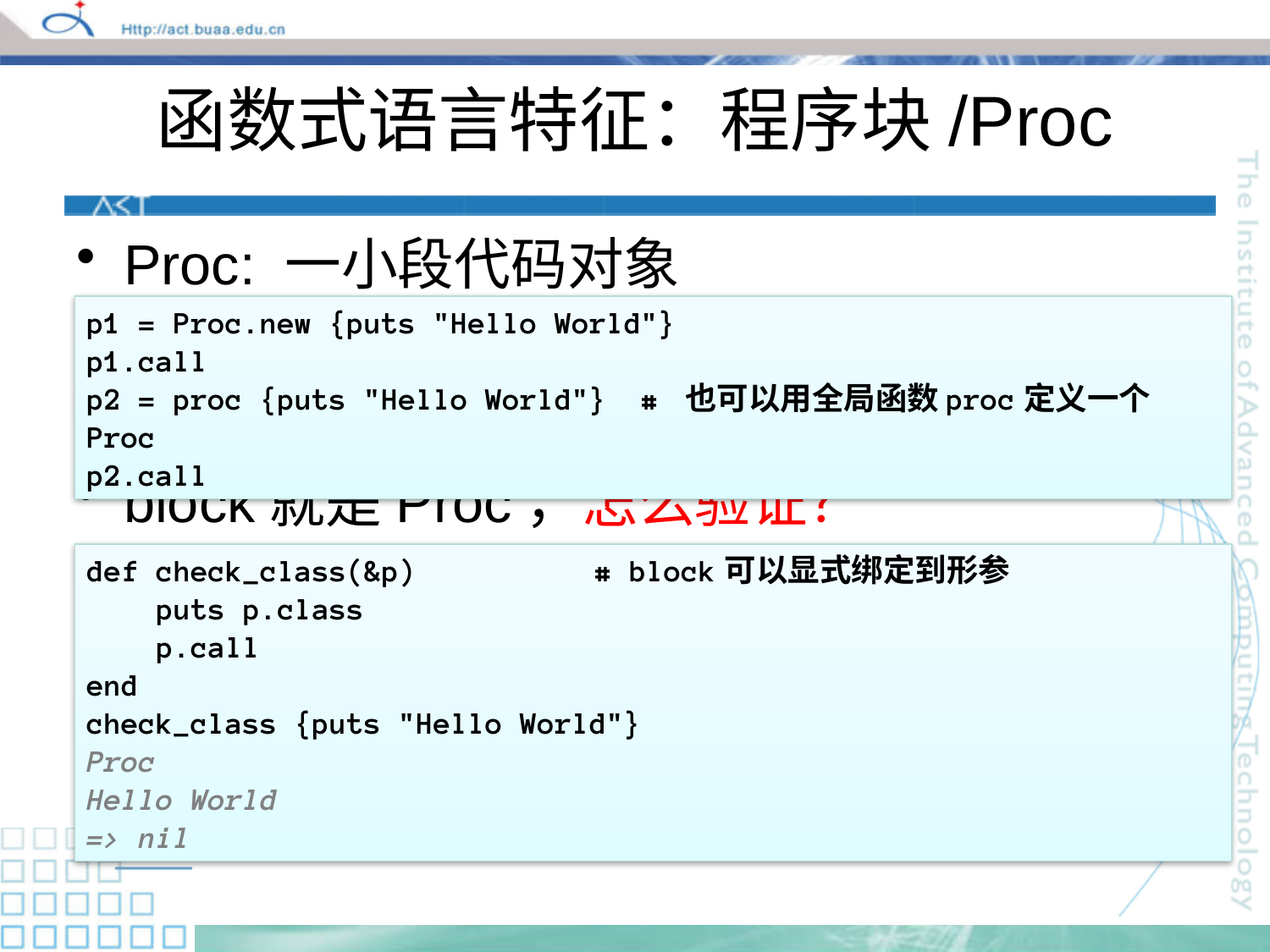

# 函数式语言特征：程序块/Proc
Proc: 一小段代码对象

block就是Proc，怎么验证？

p1 = Proc.new {puts "Hello World"}
p1.call
p2 = proc {puts "Hello World"}  # 也可以用全局函数proc定义一个Proc
p2.call
def check_class(&p)		# block可以显式绑定到形参
    puts p.class
    p.call
end
check_class {puts "Hello World"}
Proc
Hello World
=> nil